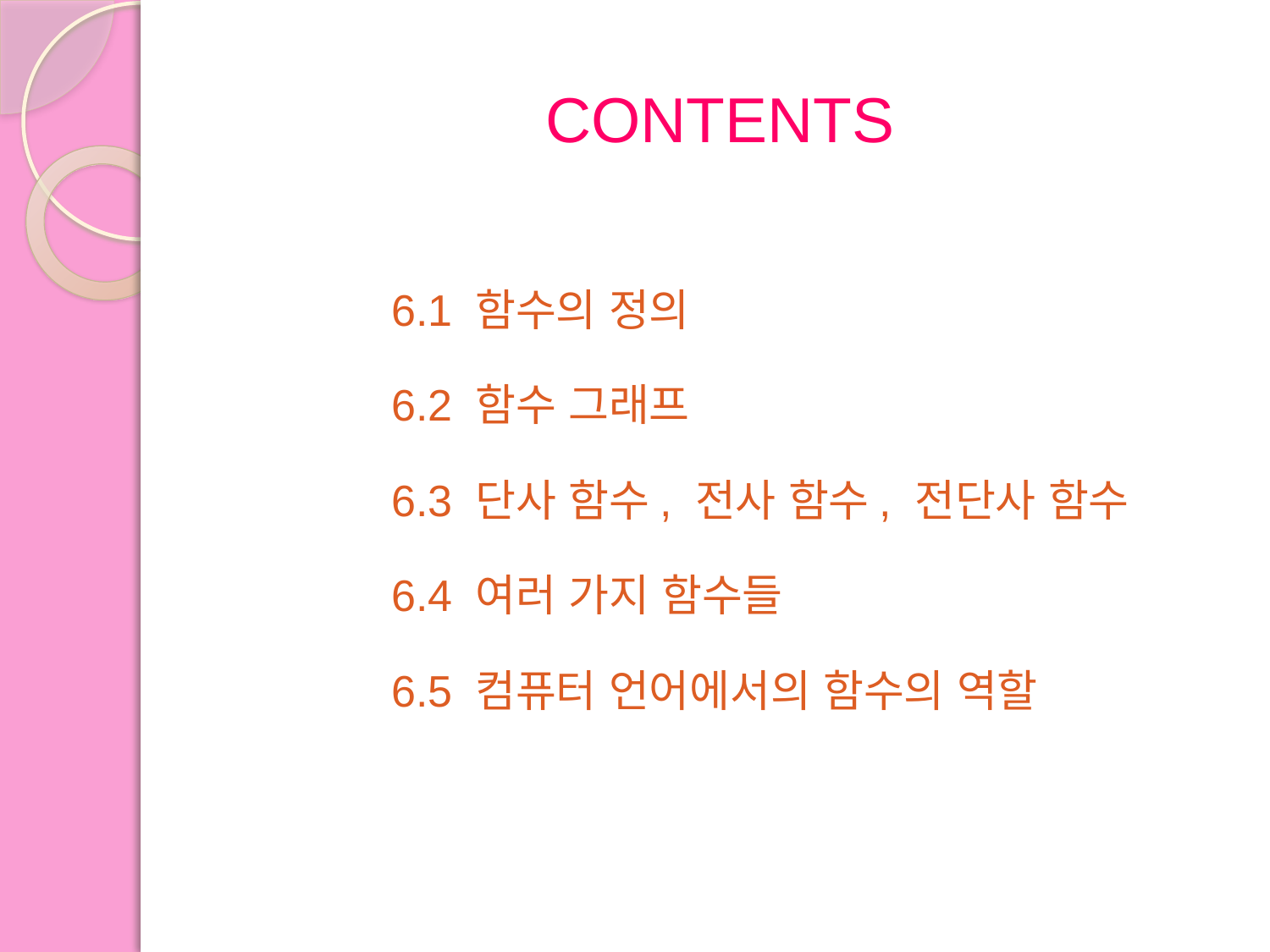

# CONTENTS
6.1 함수의 정의

6.2 함수 그래프

6.3 단사 함수, 전사 함수, 전단사 함수

6.4 여러 가지 함수들

6.5 컴퓨터 언어에서의 함수의 역할